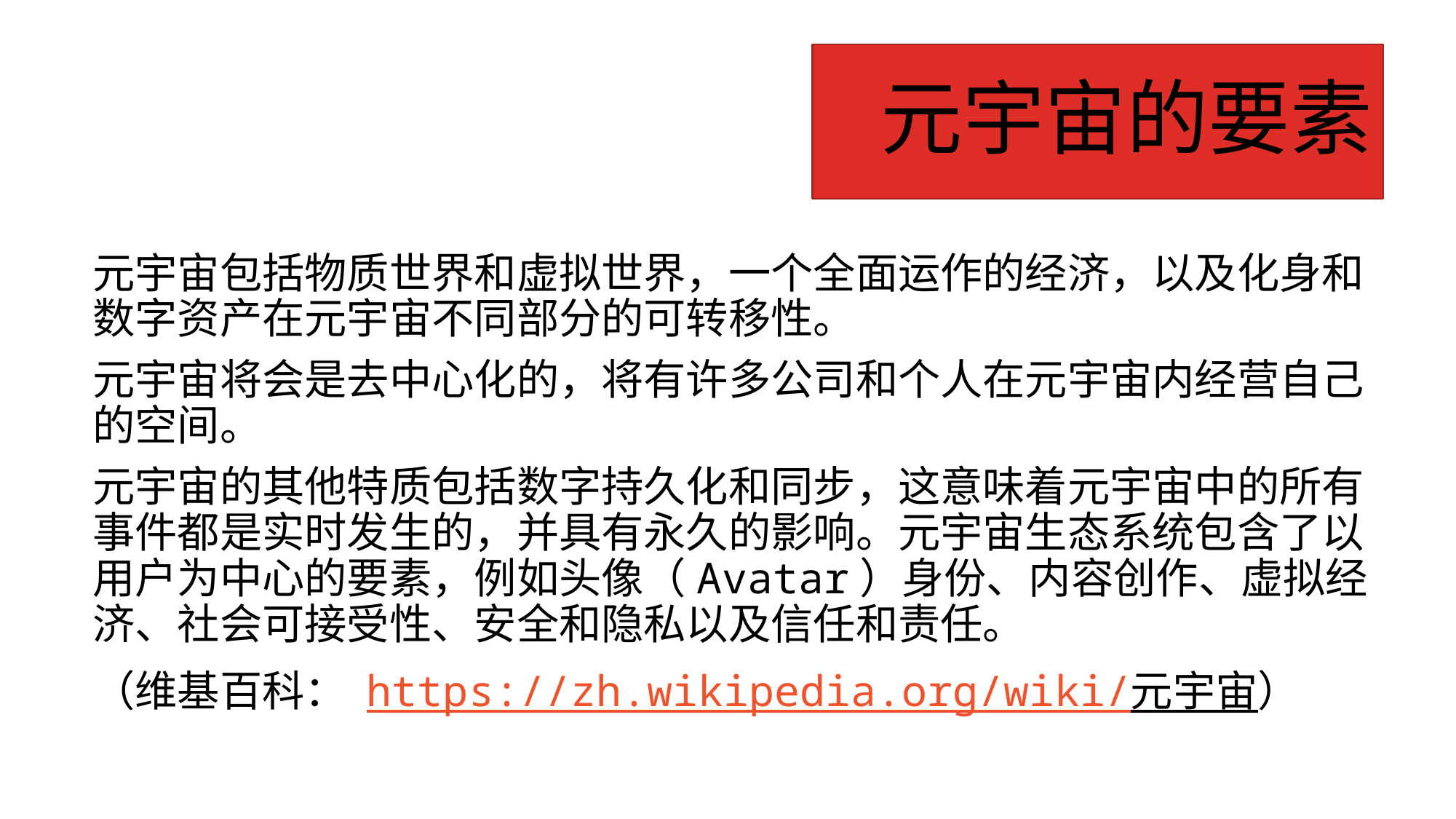

# 元宇宙的要素
元宇宙包括物质世界和虚拟世界，一个全面运作的经济，以及化身和数字资产在元宇宙不同部分的可转移性。
元宇宙将会是去中心化的，将有许多公司和个人在元宇宙内经营自己的空间。
元宇宙的其他特质包括数字持久化和同步，这意味着元宇宙中的所有事件都是实时发生的，并具有永久的影响。元宇宙生态系统包含了以用户为中心的要素，例如头像（Avatar）身份、内容创作、虚拟经济、社会可接受性、安全和隐私以及信任和责任。
（维基百科： https://zh.wikipedia.org/wiki/元宇宙）